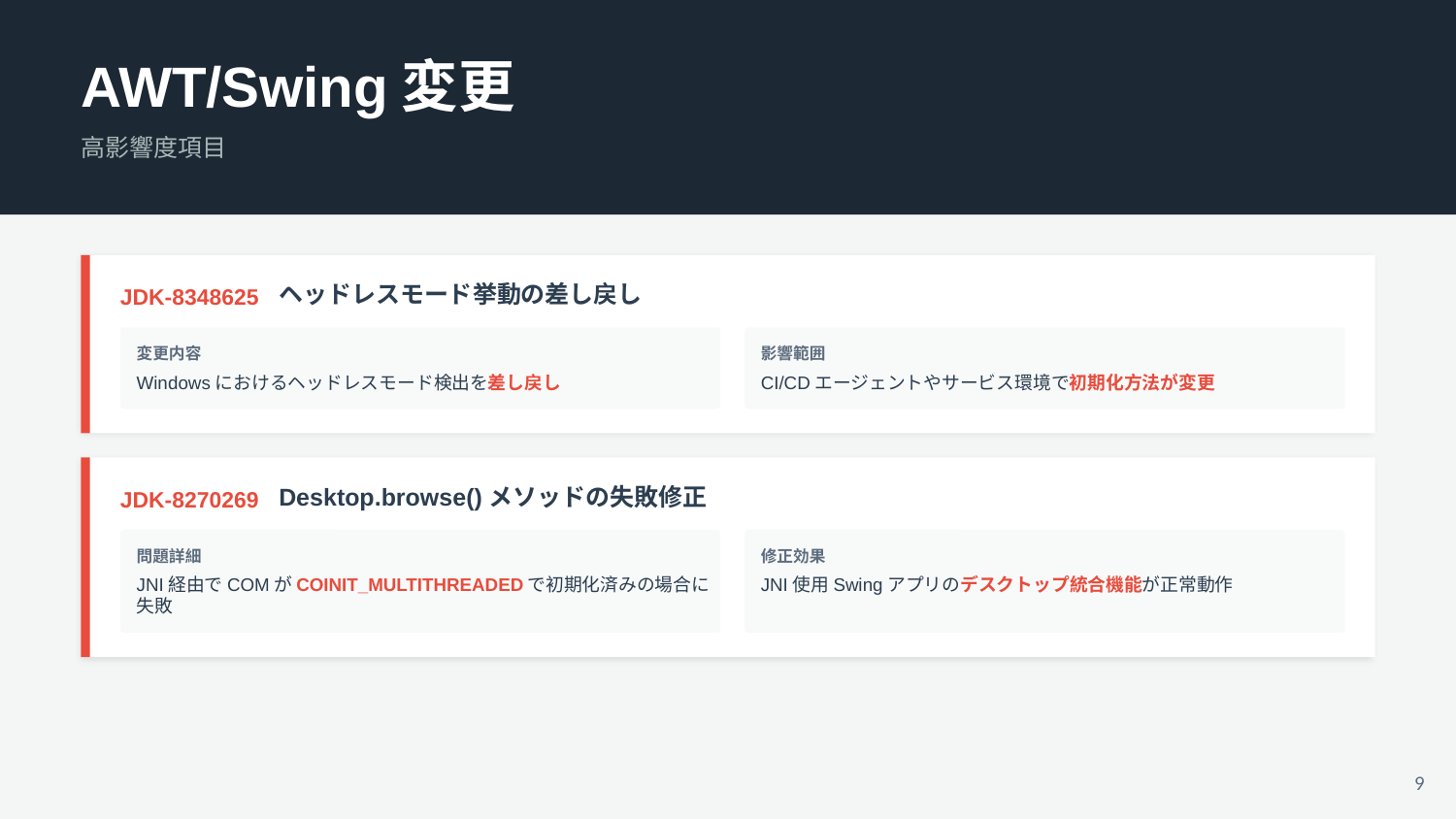

AWT/Swing変更
高影響度項目

ヘッドレスモード挙動の差し戻し
JDK-8348625

変更内容
影響範囲
Windowsにおけるヘッドレスモード検出を差し戻し
CI/CDエージェントやサービス環境で初期化方法が変更

Desktop.browse()メソッドの失敗修正
JDK-8270269

問題詳細
修正効果
JNI経由でCOMがCOINIT_MULTITHREADEDで初期化済みの場合に失敗
JNI使用Swingアプリのデスクトップ統合機能が正常動作
9